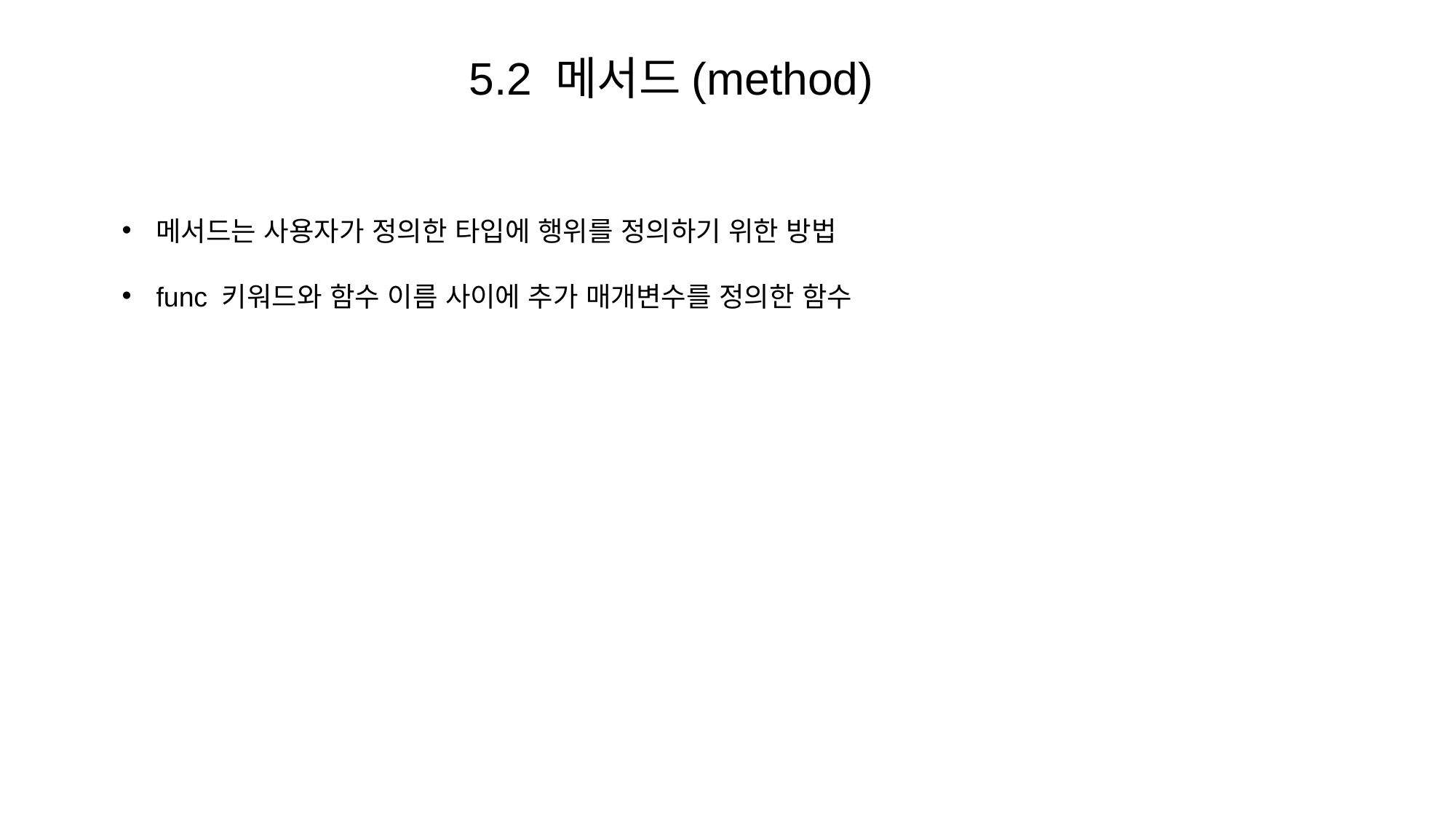

# 5.2 메서드(method)
메서드는 사용자가 정의한 타입에 행위를 정의하기 위한 방법

func 키워드와 함수 이름 사이에 추가 매개변수를 정의한 함수